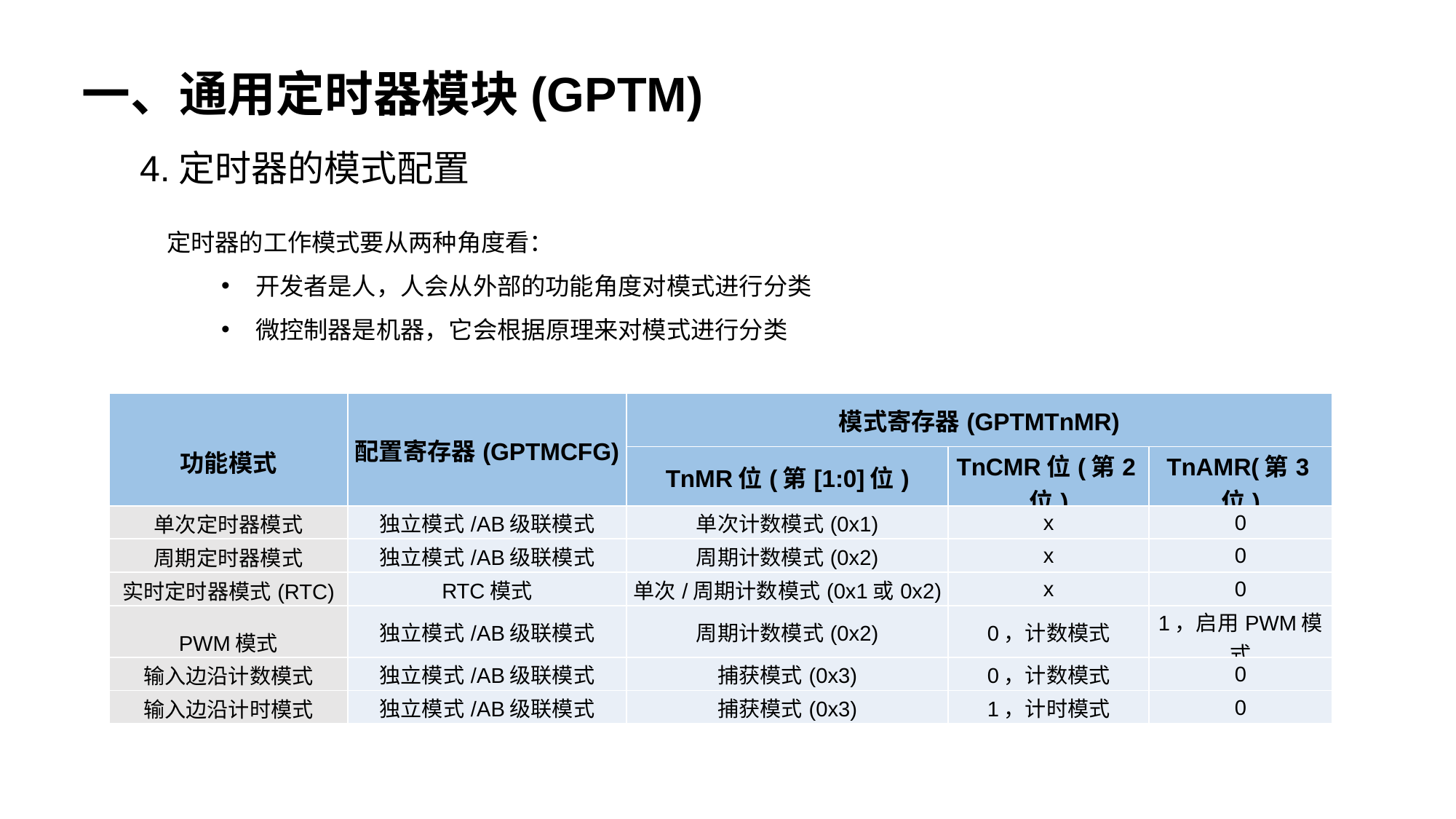

一、通用定时器模块(GPTM)
4.定时器的模式配置
定时器的工作模式要从两种角度看：
开发者是人，人会从外部的功能角度对模式进行分类
微控制器是机器，它会根据原理来对模式进行分类
| 功能模式 | 配置寄存器(GPTMCFG) | 模式寄存器(GPTMTnMR) |  |  |
| --- | --- | --- | --- | --- |
|  |  | TnMR位(第[1:0]位) | TnCMR位(第2位) | TnAMR(第3位) |
| 单次定时器模式 | 独立模式/AB级联模式 | 单次计数模式(0x1) | x | 0 |
| 周期定时器模式 | 独立模式/AB级联模式 | 周期计数模式(0x2) | x | 0 |
| 实时定时器模式(RTC) | RTC模式 | 单次/周期计数模式(0x1或0x2) | x | 0 |
| PWM模式 | 独立模式/AB级联模式 | 周期计数模式(0x2) | 0，计数模式 | 1，启用PWM模式 |
| 输入边沿计数模式 | 独立模式/AB级联模式 | 捕获模式(0x3) | 0，计数模式 | 0 |
| 输入边沿计时模式 | 独立模式/AB级联模式 | 捕获模式(0x3) | 1，计时模式 | 0 |